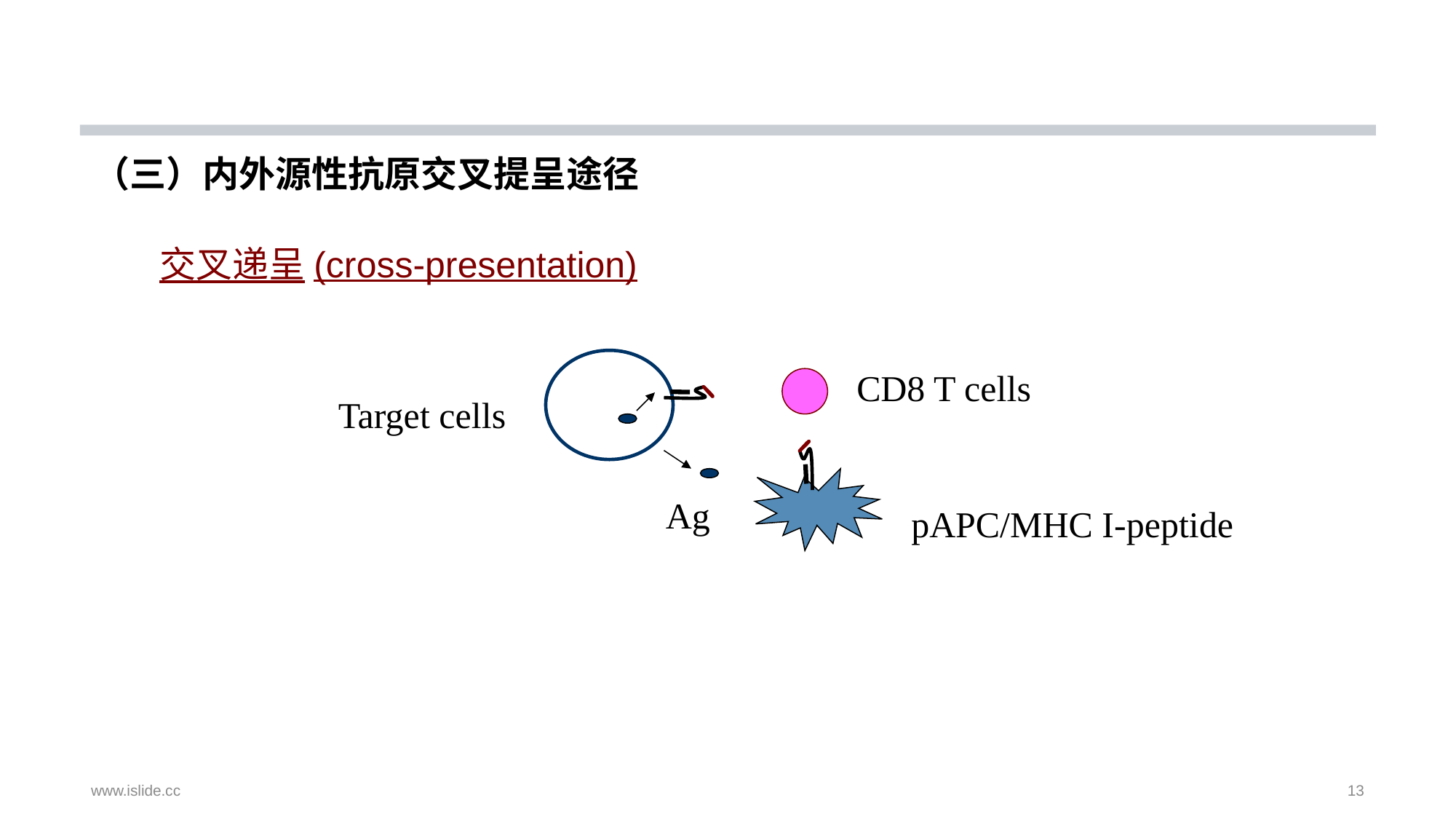

#
（三）内外源性抗原交叉提呈途径
交叉递呈(cross-presentation)

CD8 T cells

Target cells

Ag
pAPC/MHC I-peptide
www.islide.cc
13